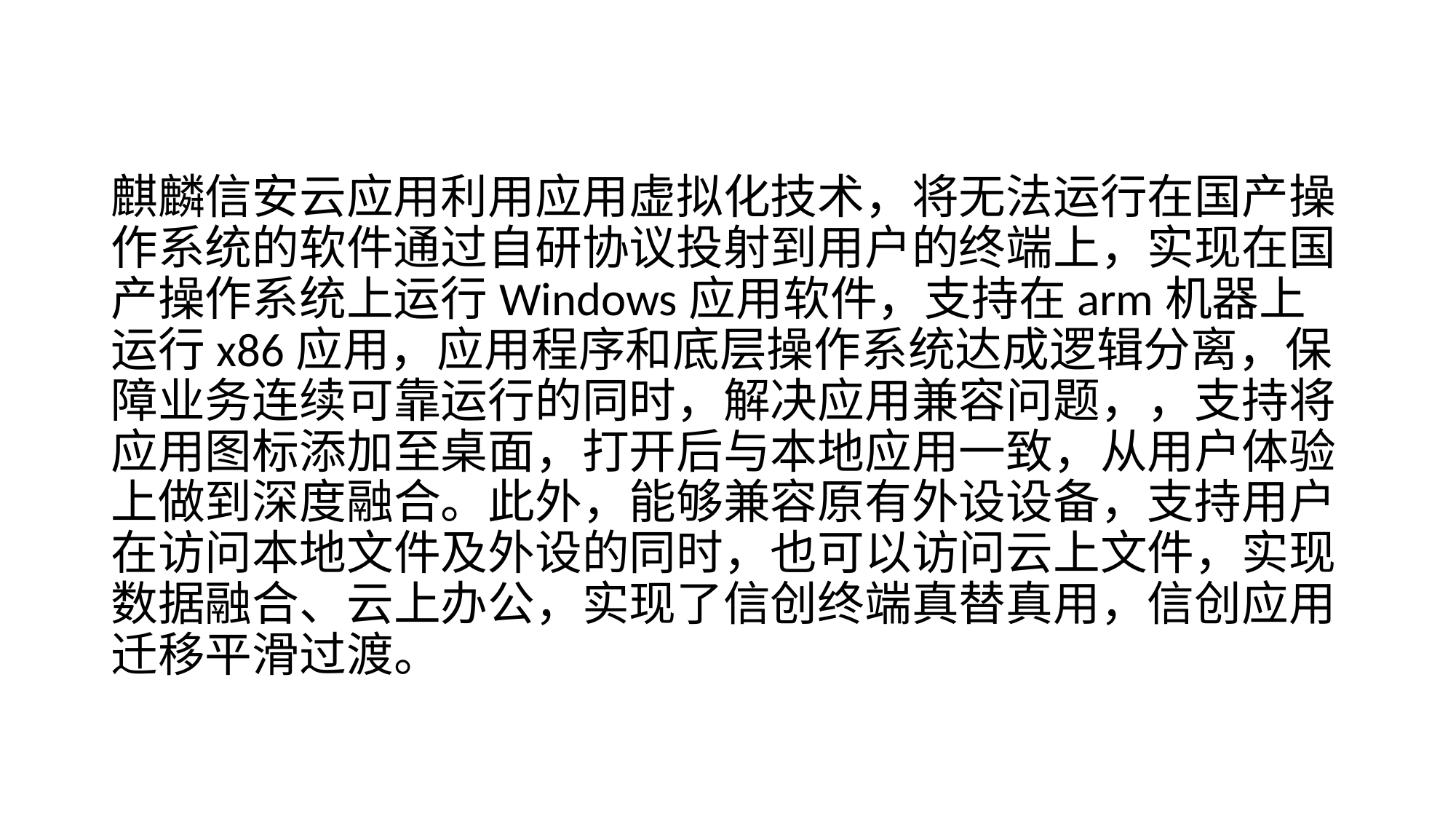

麒麟信安云应用利用应用虚拟化技术，将无法运行在国产操作系统的软件通过自研协议投射到用户的终端上，实现在国产操作系统上运行Windows应用软件，支持在arm机器上运行x86应用，应用程序和底层操作系统达成逻辑分离，保障业务连续可靠运行的同时，解决应用兼容问题，，支持将应用图标添加至桌面，打开后与本地应用一致，从用户体验上做到深度融合。此外，能够兼容原有外设设备，支持用户在访问本地文件及外设的同时，也可以访问云上文件，实现数据融合、云上办公，实现了信创终端真替真用，信创应用迁移平滑过渡。